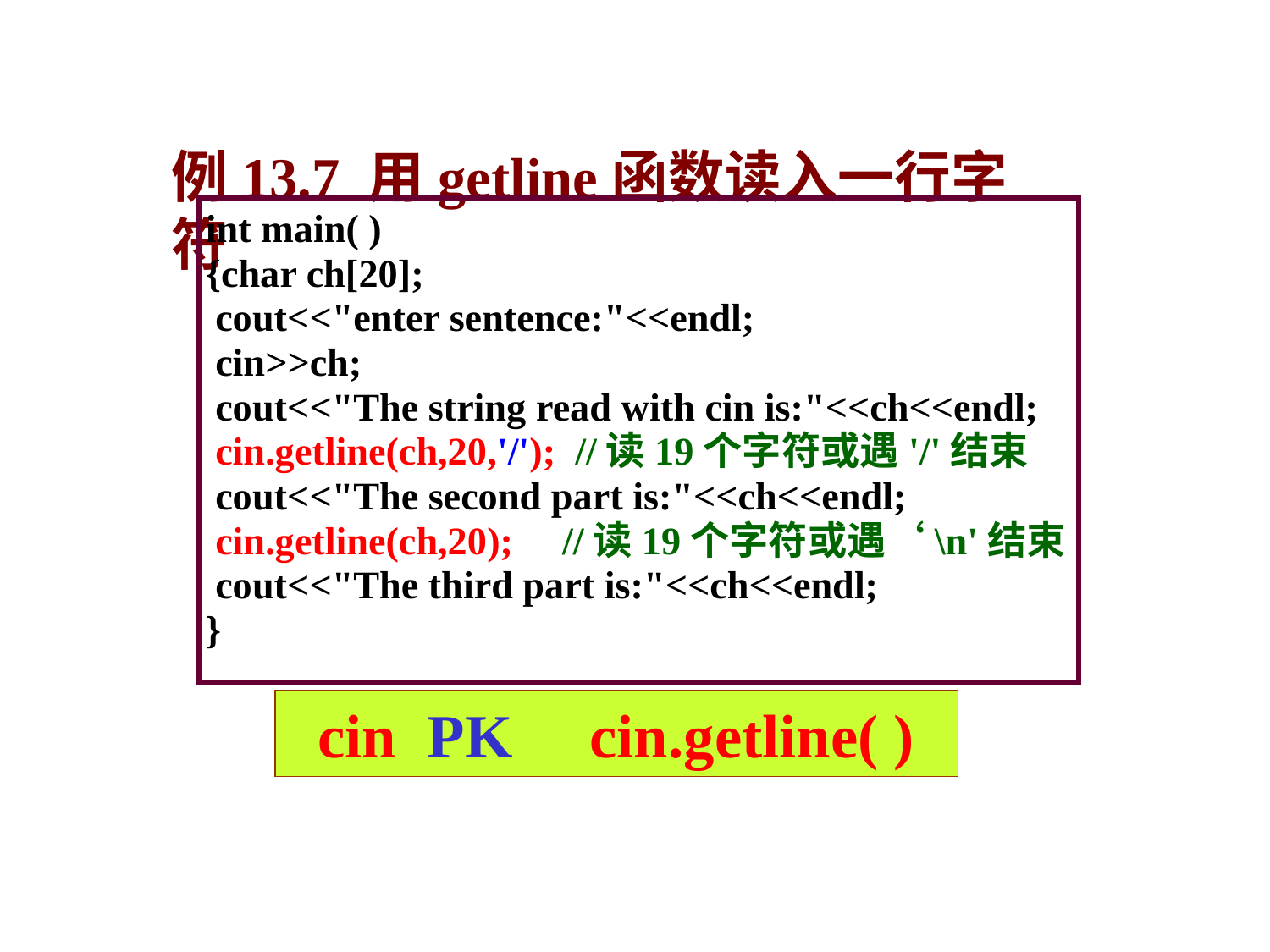

334
# 例13.7 用getline函数读入一行字符
int main( )
{char ch[20];
 cout<<"enter sentence:"<<endl;
 cin>>ch;
 cout<<"The string read with cin is:"<<ch<<endl;
 cin.getline(ch,20,'/');  //读19个字符或遇'/'结束
 cout<<"The second part is:"<<ch<<endl;
 cin.getline(ch,20);     //读19个字符或遇‘\n'结束
 cout<<"The third part is:"<<ch<<endl;
}
cin  PK     cin.getline( )